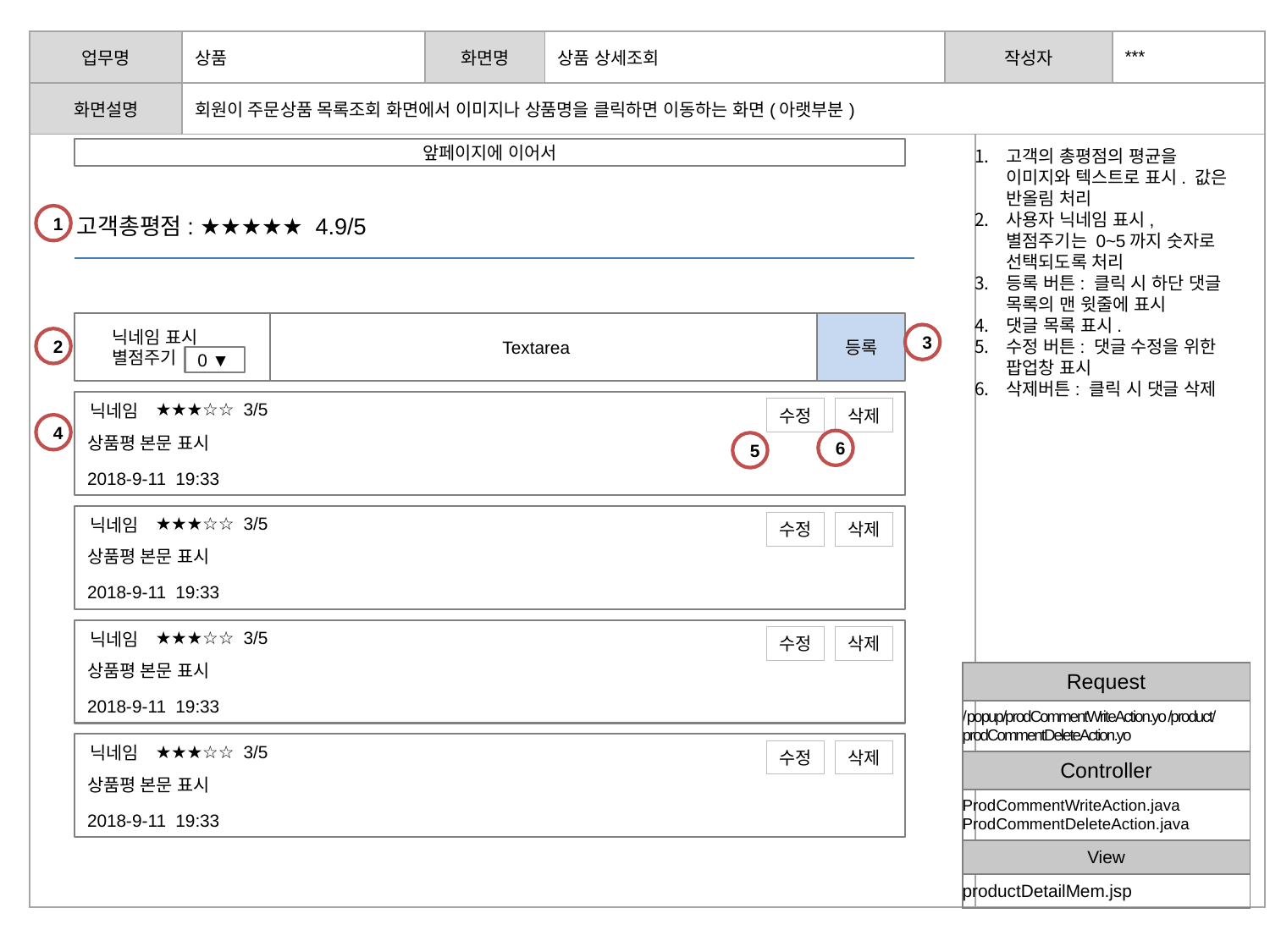

| 업무명 | 상품 | 화면명 | 상품 상세조회 | 작성자 |  | \*\*\* |
| --- | --- | --- | --- | --- | --- | --- |
| 화면설명 | 회원이 주문상품 목록조회 화면에서 이미지나 상품명을 클릭하면 이동하는 화면(아랫부분) |  |  |  |  |  |
|  |  |  |  |  |  |  |
앞페이지에 이어서
고객의 총평점의 평균을 이미지와 텍스트로 표시. 값은 반올림 처리
사용자 닉네임 표시, 별점주기는 0~5까지 숫자로 선택되도록 처리
등록 버튼: 클릭 시 하단 댓글 목록의 맨 윗줄에 표시
댓글 목록 표시.
수정 버튼: 댓글 수정을 위한 팝업창 표시
삭제버튼: 클릭 시 댓글 삭제
1
고객총평점: ★★★★★  4.9/5
등록
닉네임 표시
별점주기
Textarea
별점주기
3
2
0 ▼

★★★☆☆  3/5
닉네임
수정
삭제
상품평 본문 표시
2018-9-11  19:33
4
6
5

★★★☆☆  3/5
닉네임
수정
삭제
상품평 본문 표시
2018-9-11  19:33

★★★☆☆  3/5
닉네임
수정
삭제
상품평 본문 표시
2018-9-11  19:33
| Request |
| --- |
| /popup/prodCommentWriteAction.yo /product/prodCommentDeleteAction.yo |
| Controller |
| ProdCommentWriteAction.java ProdCommentDeleteAction.java |
| View |
| productDetailMem.jsp |

★★★☆☆  3/5
닉네임
수정
삭제
상품평 본문 표시
2018-9-11  19:33